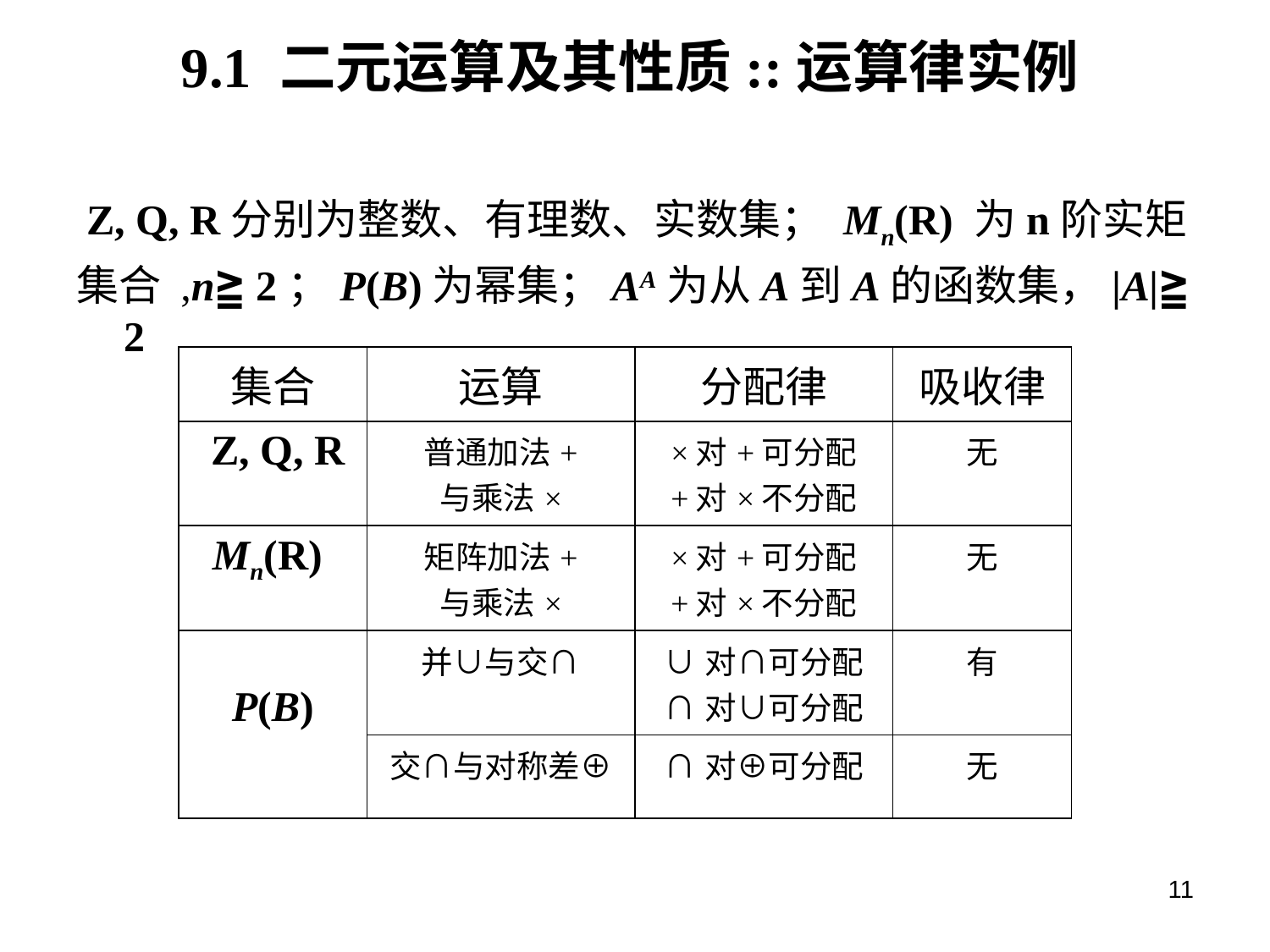

# 9.1 二元运算及其性质::运算律实例
 Z, Q, R分别为整数、有理数、实数集； Mn(R) 为n阶实矩
集合 ,n≧ 2；P(B)为幂集；AA为从A到A的函数集，|A|≧ 2
| 集合 | 运算 | 分配律 | 吸收律 |
| --- | --- | --- | --- |
| Z, Q, R | 普通加法+ 与乘法× | ×对+可分配 +对×不分配 | 无 |
| Mn(R) | 矩阵加法+ 与乘法× | ×对+可分配 +对×不分配 | 无 |
| P(B) | 并∪与交∩ | ∪对∩可分配 ∩对∪可分配 | 有 |
|  | 交∩与对称差⊕ | ∩对⊕可分配 | 无 |
11